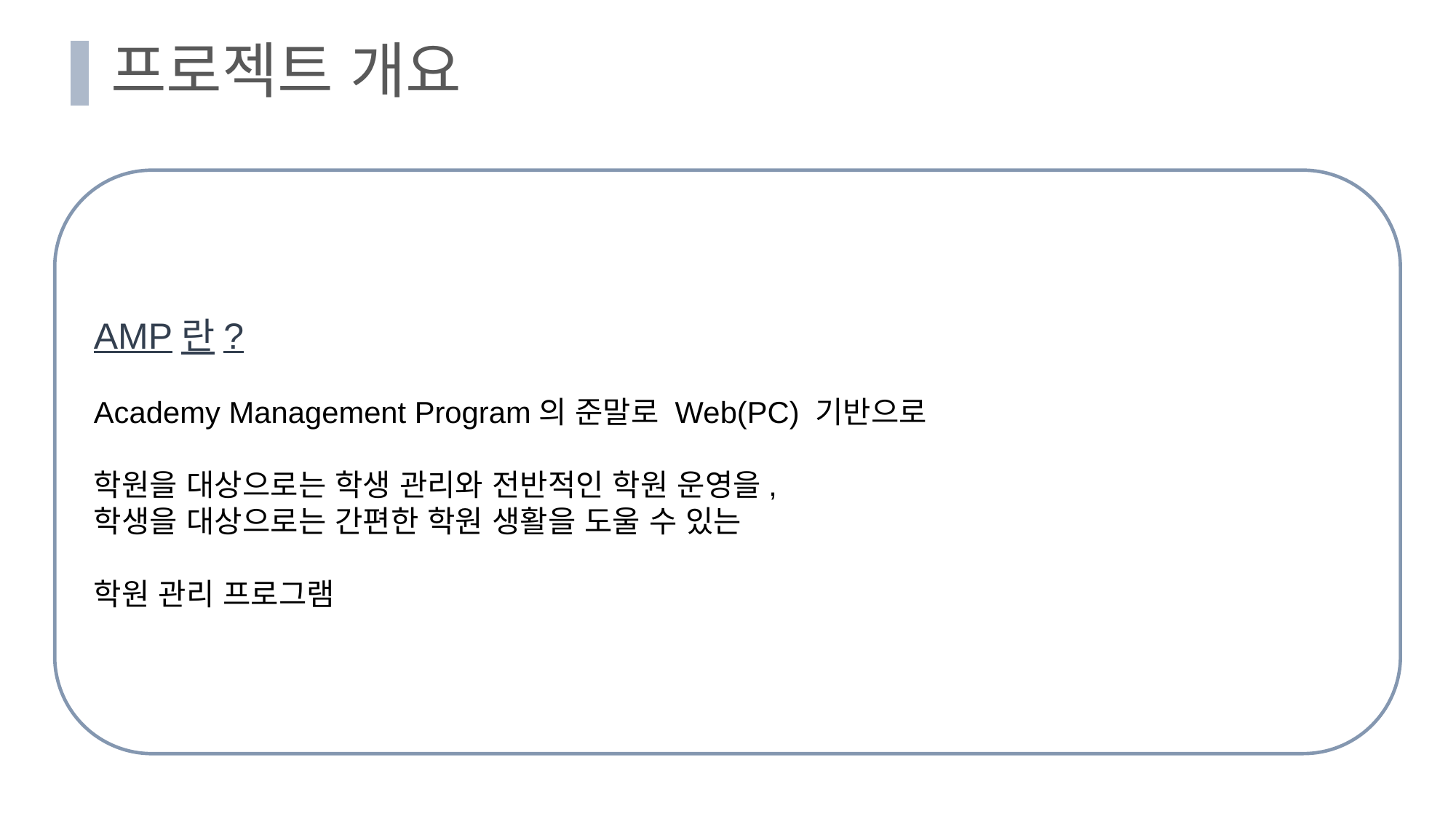

# 프로젝트 개요

AMP란?

Academy Management Program의 준말로 Web(PC) 기반으로

학원을 대상으로는 학생 관리와 전반적인 학원 운영을,
학생을 대상으로는 간편한 학원 생활을 도울 수 있는

학원 관리 프로그램